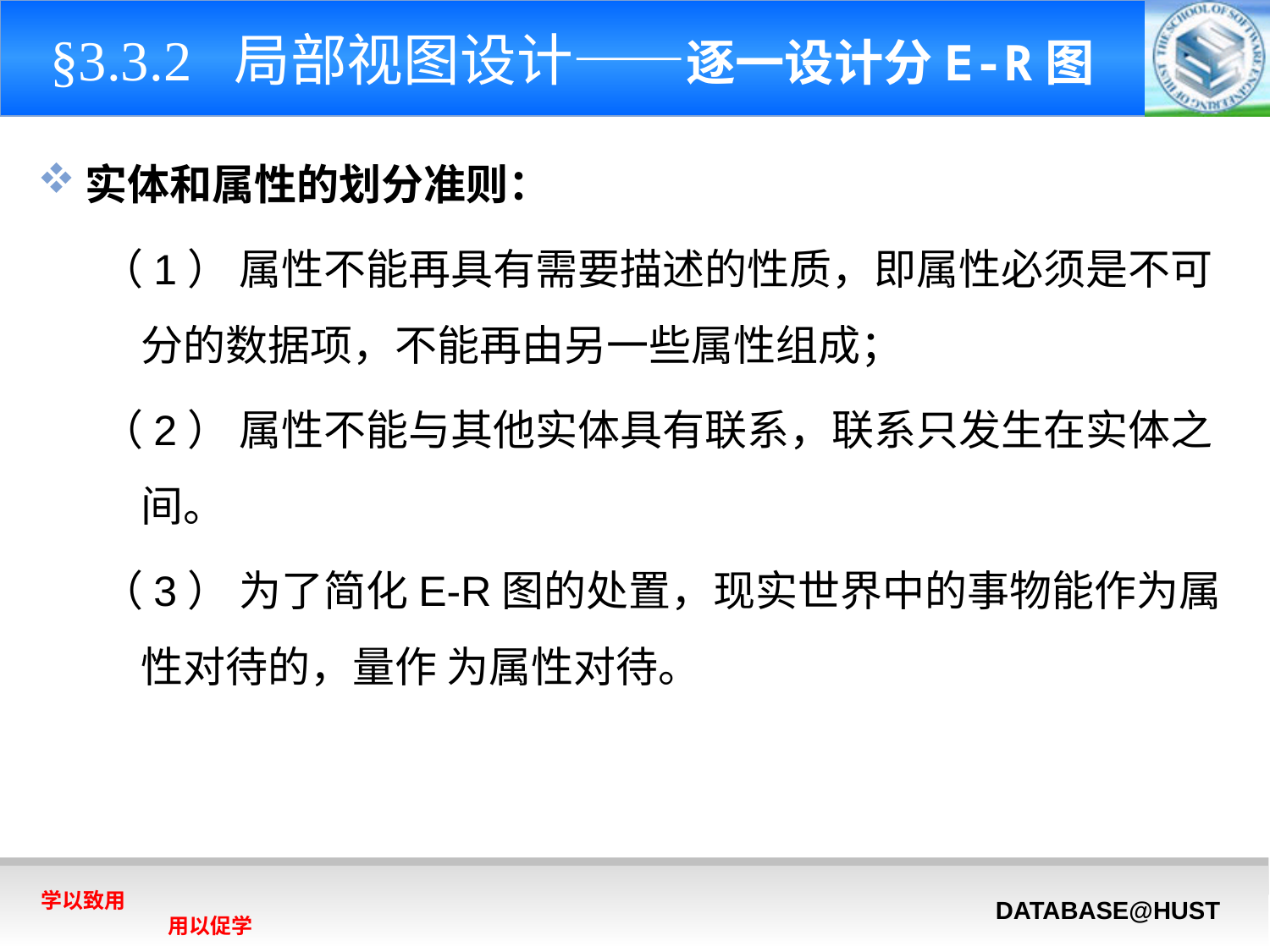

# §3.3.2  局部视图设计——逐一设计分E-R图
实体和属性的划分准则：
（1） 属性不能再具有需要描述的性质，即属性必须是不可分的数据项，不能再由另一些属性组成；
（2） 属性不能与其他实体具有联系，联系只发生在实体之间。
（3） 为了简化E-R图的处置，现实世界中的事物能作为属性对待的，量作 为属性对待。